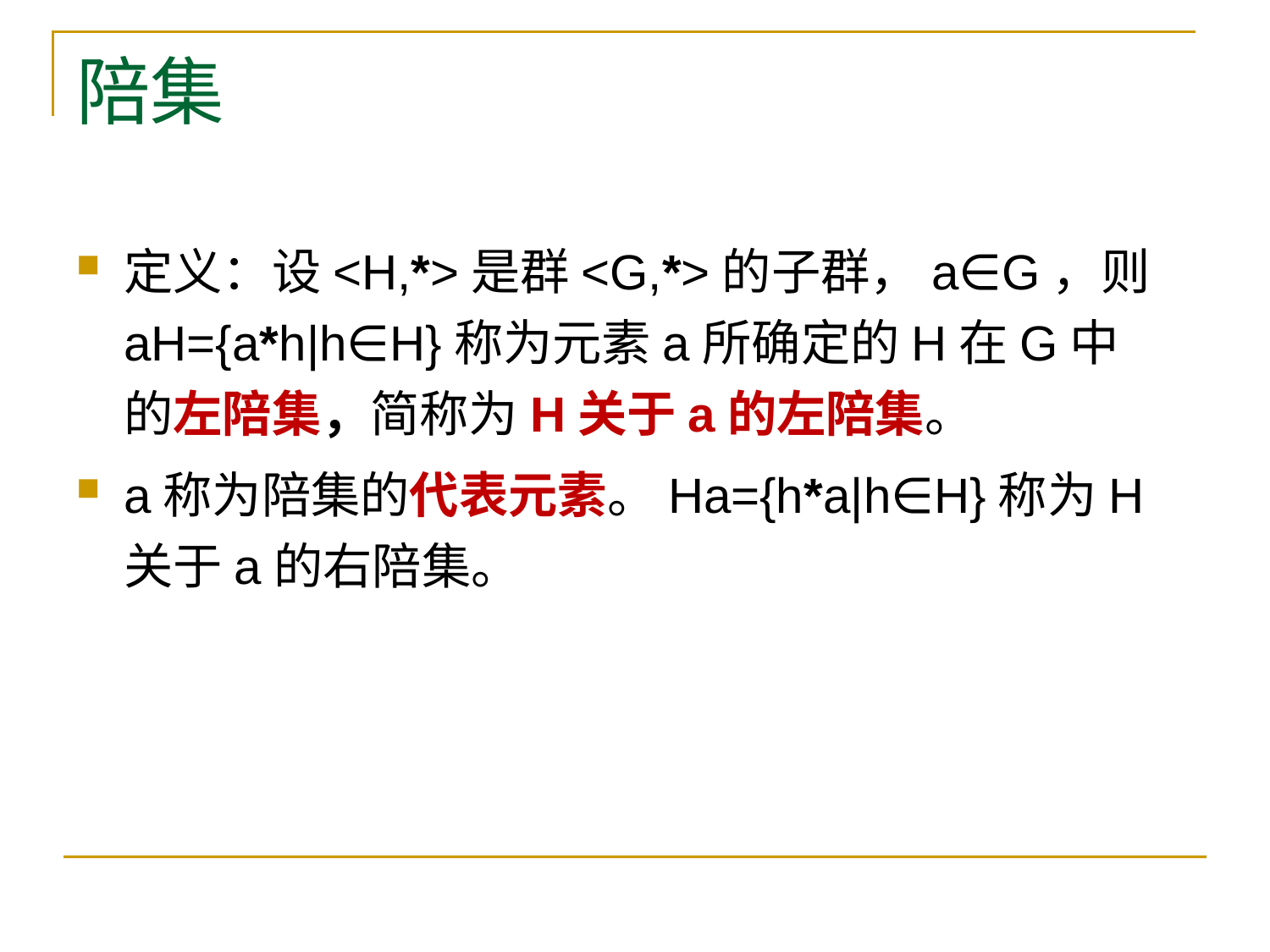

# 陪集
定义：设<H,*>是群<G,*>的子群，a∈G，则aH={a*h|h∈H}称为元素a所确定的H在G中的左陪集，简称为H关于a的左陪集。
a称为陪集的代表元素。Ha={h*a|h∈H}称为H关于a的右陪集。